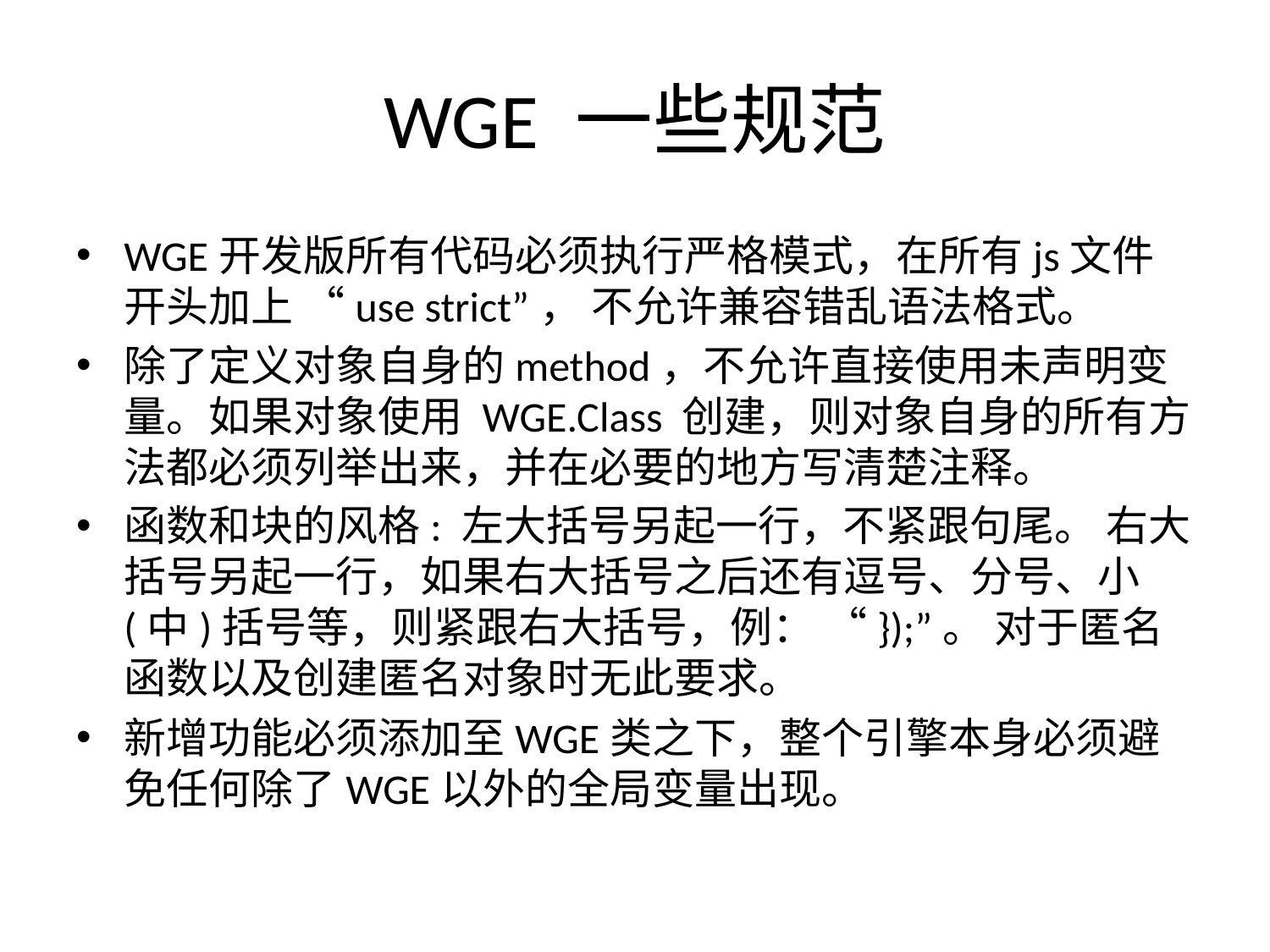

# WGE 一些规范
WGE开发版所有代码必须执行严格模式，在所有js文件开头加上 “use strict”， 不允许兼容错乱语法格式。
除了定义对象自身的method，不允许直接使用未声明变量。如果对象使用 WGE.Class 创建，则对象自身的所有方法都必须列举出来，并在必要的地方写清楚注释。
函数和块的风格: 左大括号另起一行，不紧跟句尾。 右大括号另起一行，如果右大括号之后还有逗号、分号、小(中)括号等，则紧跟右大括号，例： “});”。 对于匿名函数以及创建匿名对象时无此要求。
新增功能必须添加至WGE类之下，整个引擎本身必须避免任何除了WGE以外的全局变量出现。